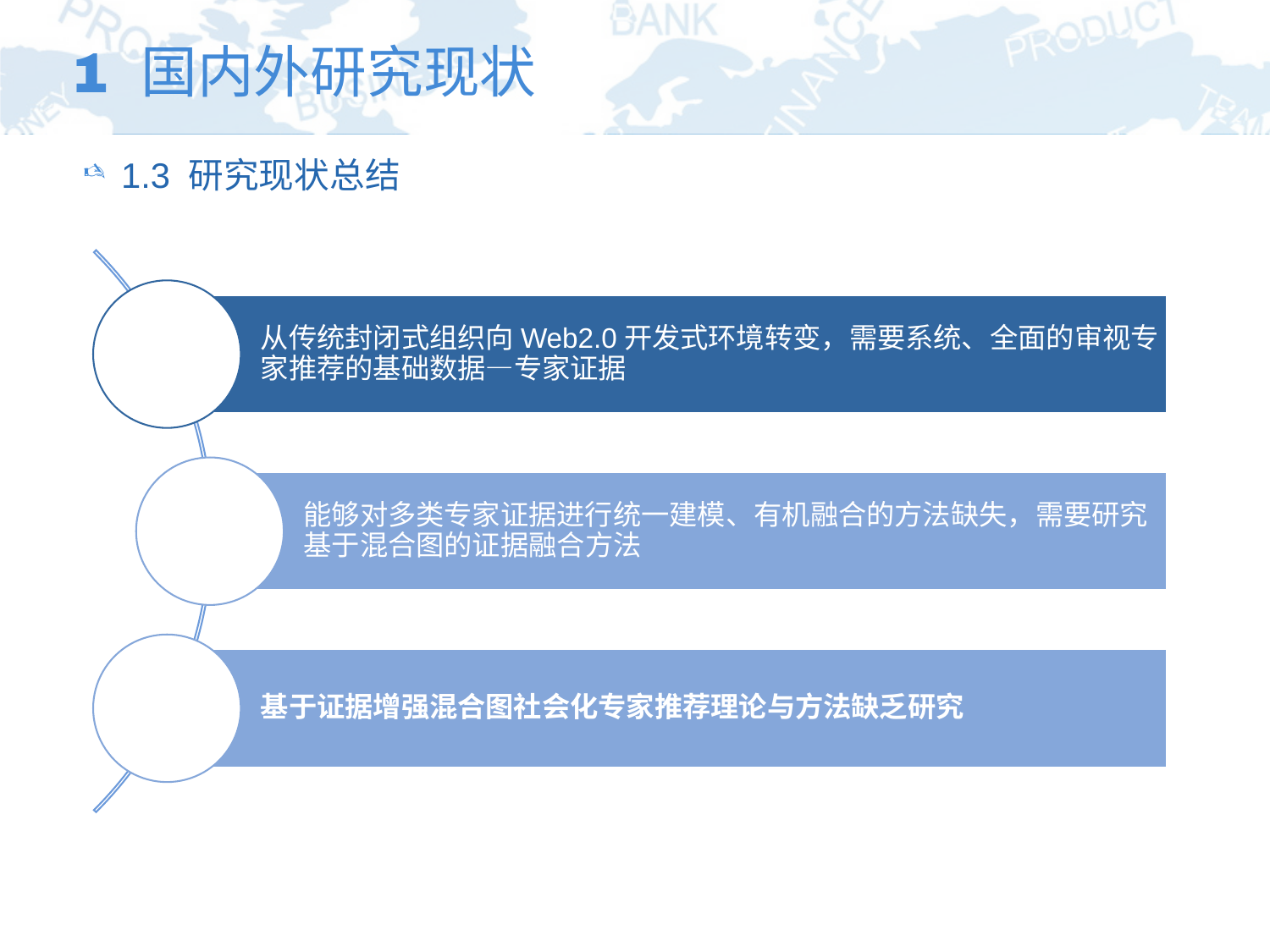

# 1 国内外研究现状
1.3 研究现状总结
从传统封闭式组织向Web2.0开发式环境转变，需要系统、全面的审视专家推荐的基础数据—专家证据
能够对多类专家证据进行统一建模、有机融合的方法缺失，需要研究基于混合图的证据融合方法
基于证据增强混合图社会化专家推荐理论与方法缺乏研究